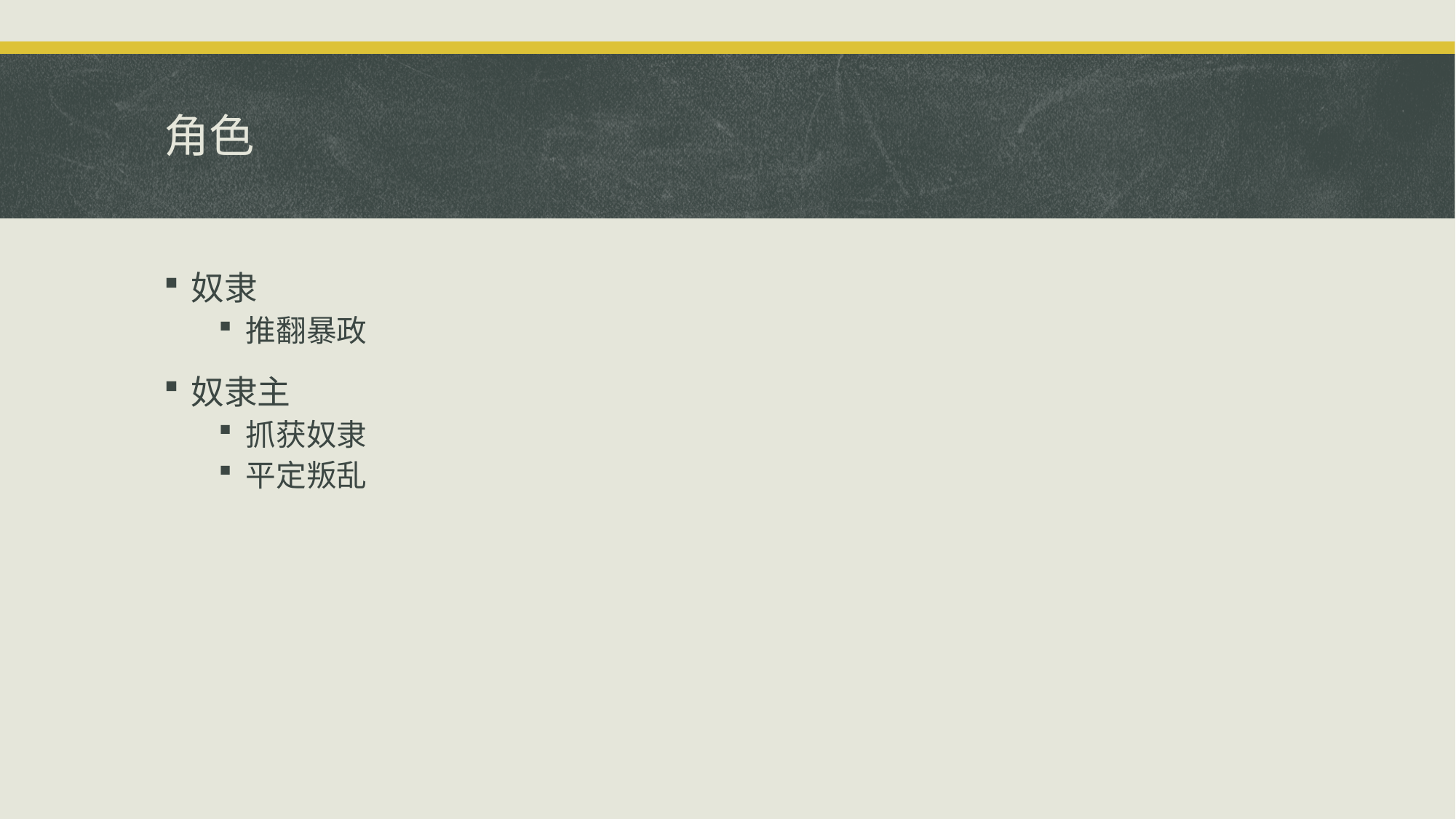

# 角色
奴隶
推翻暴政
奴隶主
抓获奴隶
平定叛乱